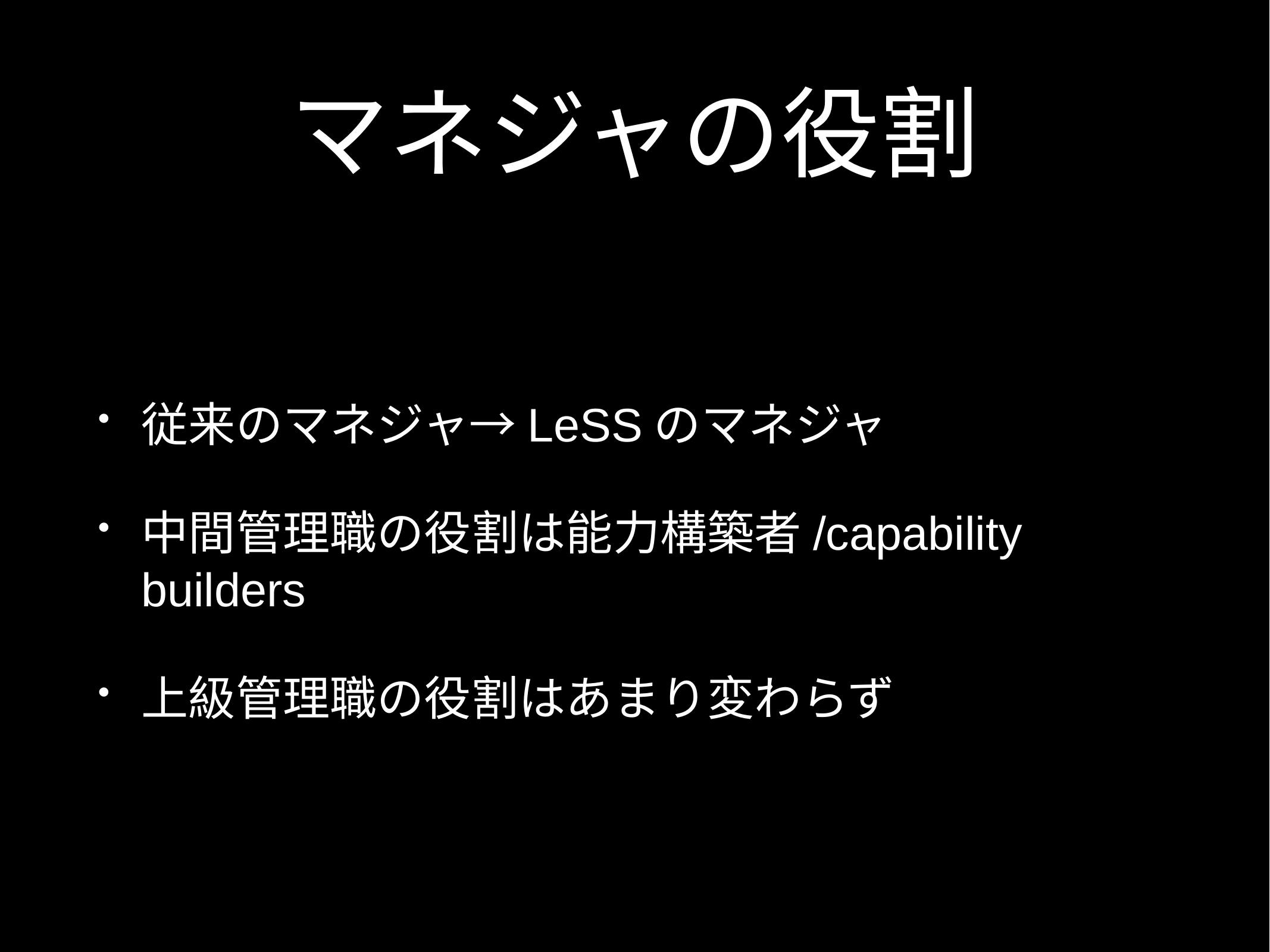

# マネジャの役割
従来のマネジャ→LeSSのマネジャ
中間管理職の役割は能力構築者/capability builders
上級管理職の役割はあまり変わらず